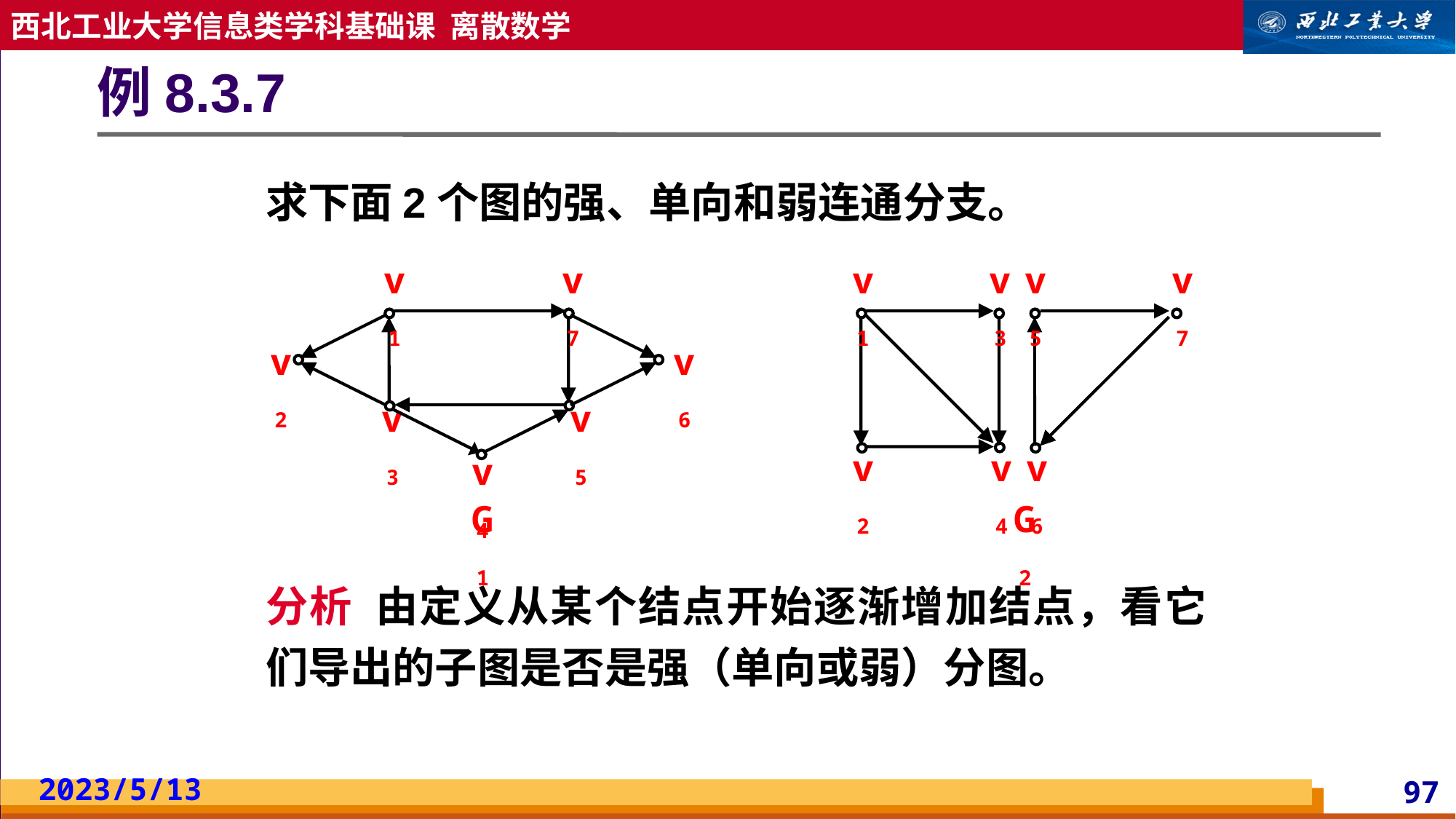

# 例8.3.7
求下面2个图的强、单向和弱连通分支。
v1
v7
v1
v3
v5
v7

v2
v6

v3
v5

v2
v4
v6

v4

G1
G2
分析  由定义从某个结点开始逐渐增加结点，看它们导出的子图是否是强（单向或弱）分图。
2023/5/13